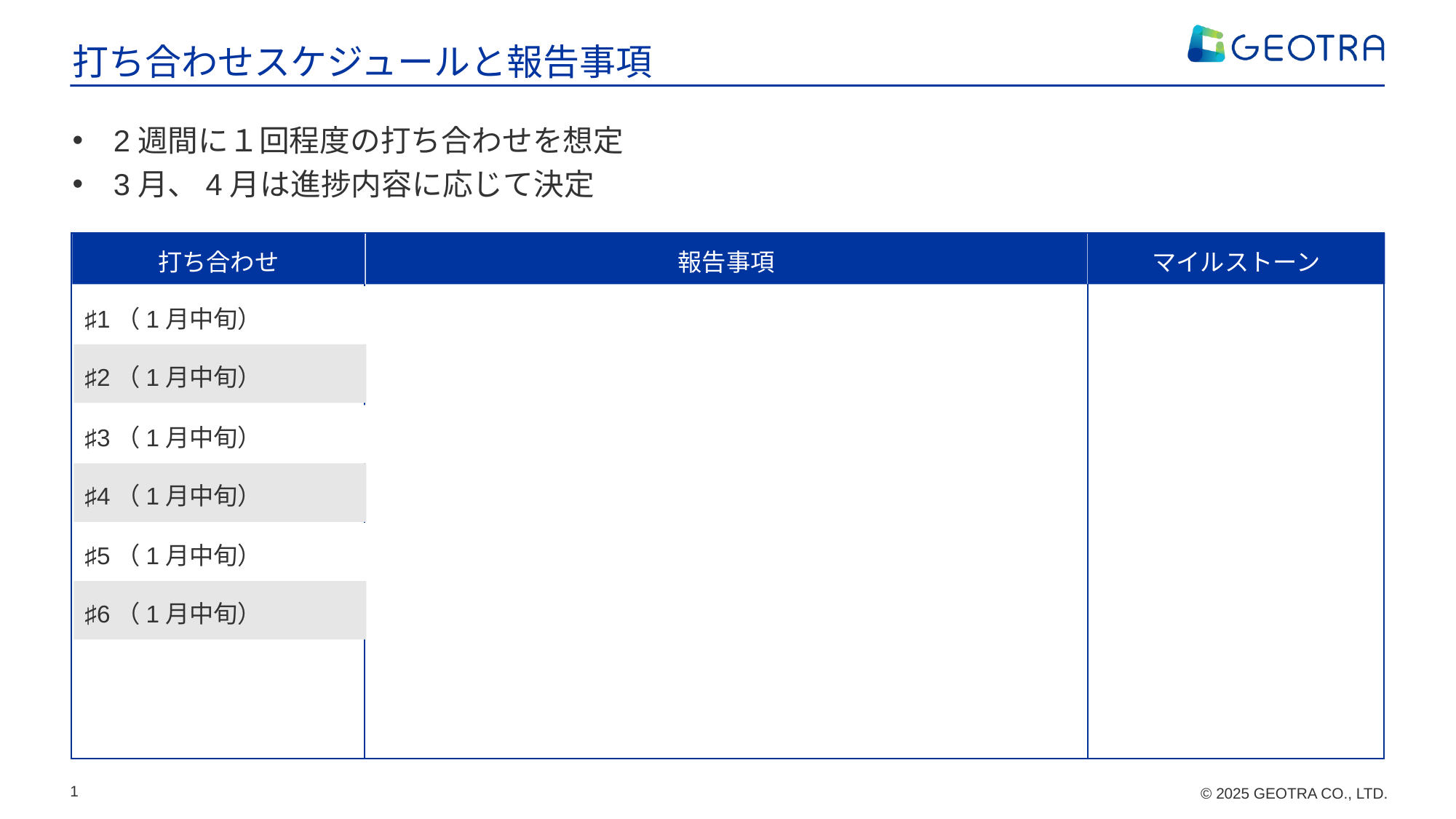

# 打ち合わせスケジュールと報告事項
2週間に１回程度の打ち合わせを想定
3月、4月は進捗内容に応じて決定
打ち合わせ
報告事項
マイルストーン
♯1（1月中旬）

♯2（1月中旬）

♯3（1月中旬）

♯4（1月中旬）

♯5（1月中旬）

♯6（1月中旬）